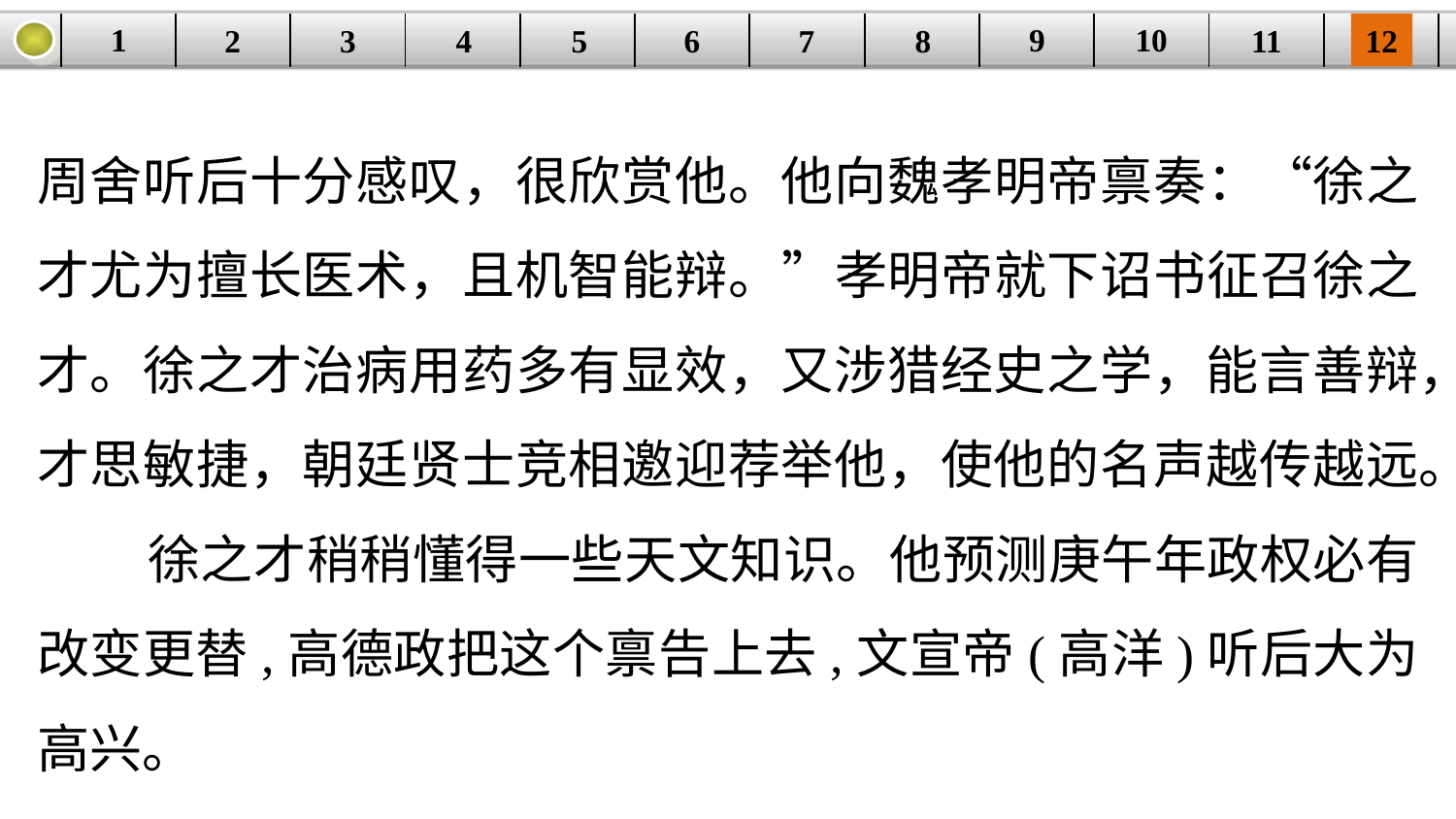

9
10
1
3
4
5
6
8
11
2
12
|  |  |  |  |  |  |  |  |  |  |  |  |
| --- | --- | --- | --- | --- | --- | --- | --- | --- | --- | --- | --- |
7

周舍听后十分感叹，很欣赏他。他向魏孝明帝禀奏：“徐之才尤为擅长医术，且机智能辩。”孝明帝就下诏书征召徐之才。徐之才治病用药多有显效，又涉猎经史之学，能言善辩，才思敏捷，朝廷贤士竞相邀迎荐举他，使他的名声越传越远。
        徐之才稍稍懂得一些天文知识。他预测庚午年政权必有改变更替,高德政把这个禀告上去,文宣帝(高洋)听后大为高兴。